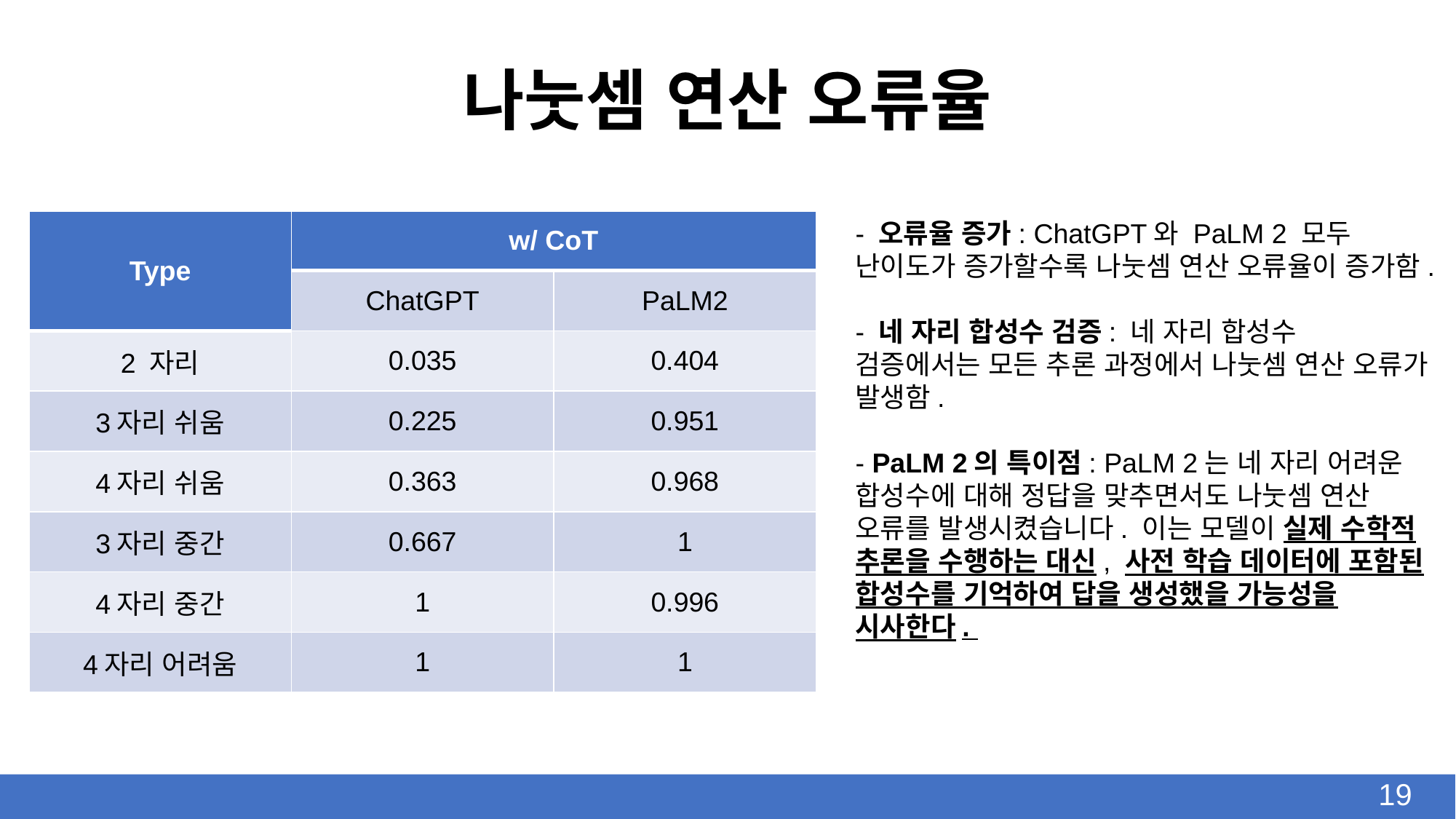

나눗셈 연산 오류율
| Type | w/ CoT |  |
| --- | --- | --- |
|  | ChatGPT | PaLM2 |
| 2 자리 | 0.035 | 0.404 |
| 3자리 쉬움 | 0.225 | 0.951 |
| 4자리 쉬움 | 0.363 | 0.968 |
| 3자리 중간 | 0.667 | 1 |
| 4자리 중간 | 1 | 0.996 |
| 4자리 어려움 | 1 | 1 |
- 오류율 증가: ChatGPT와 PaLM 2 모두 난이도가 증가할수록 나눗셈 연산 오류율이 증가함.

- 네 자리 합성수 검증: 네 자리 합성수 검증에서는 모든 추론 과정에서 나눗셈 연산 오류가 발생함.

- PaLM 2의 특이점: PaLM 2는 네 자리 어려운 합성수에 대해 정답을 맞추면서도 나눗셈 연산 오류를 발생시켰습니다. 이는 모델이 실제 수학적 추론을 수행하는 대신, 사전 학습 데이터에 포함된 합성수를 기억하여 답을 생성했을 가능성을 시사한다.

19